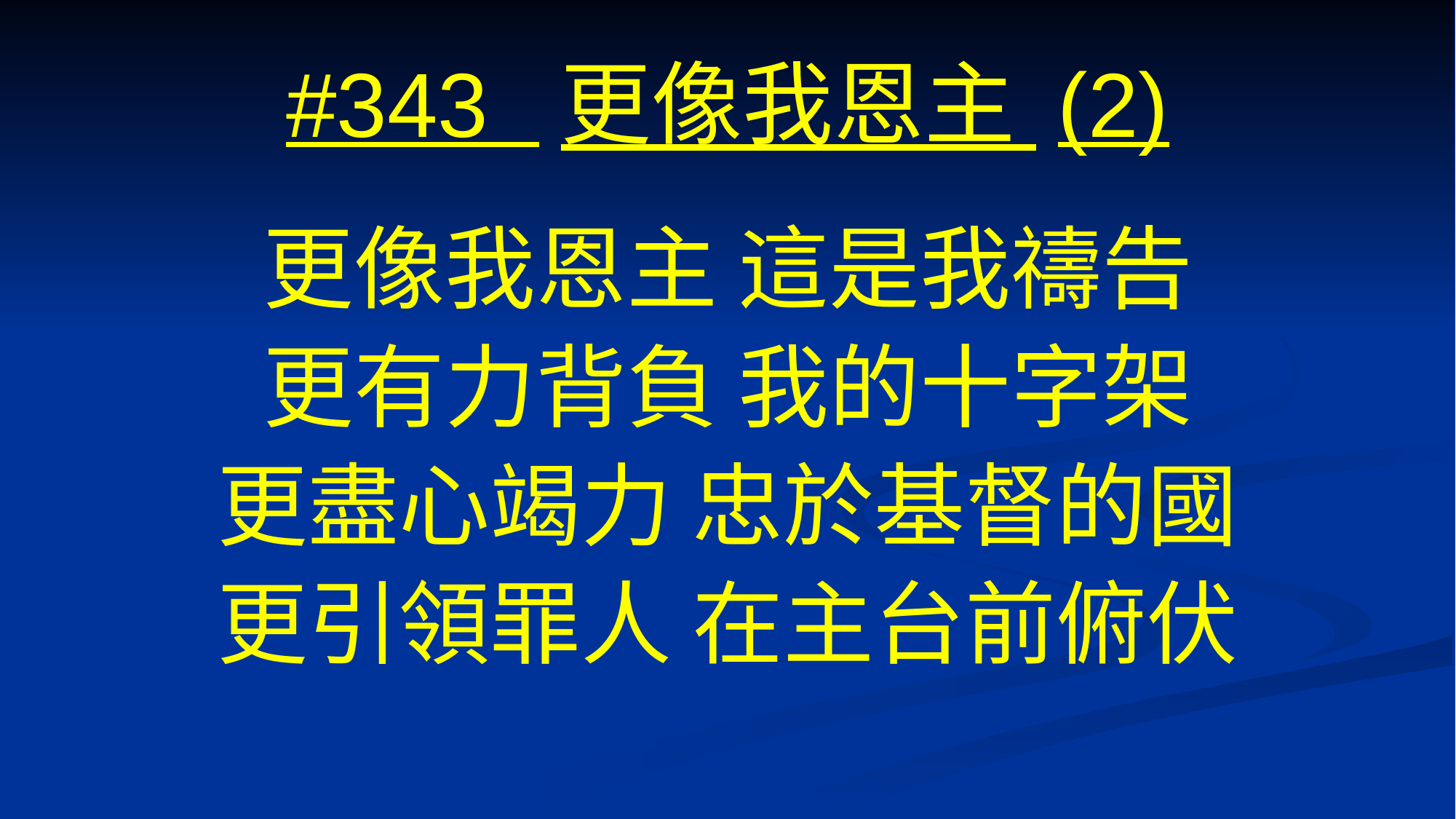

# #343  更像我恩主 (2)
更像我恩主 這是我禱告
更有力背負 我的十字架
更盡心竭力 忠於基督的國
更引領罪人 在主台前俯伏